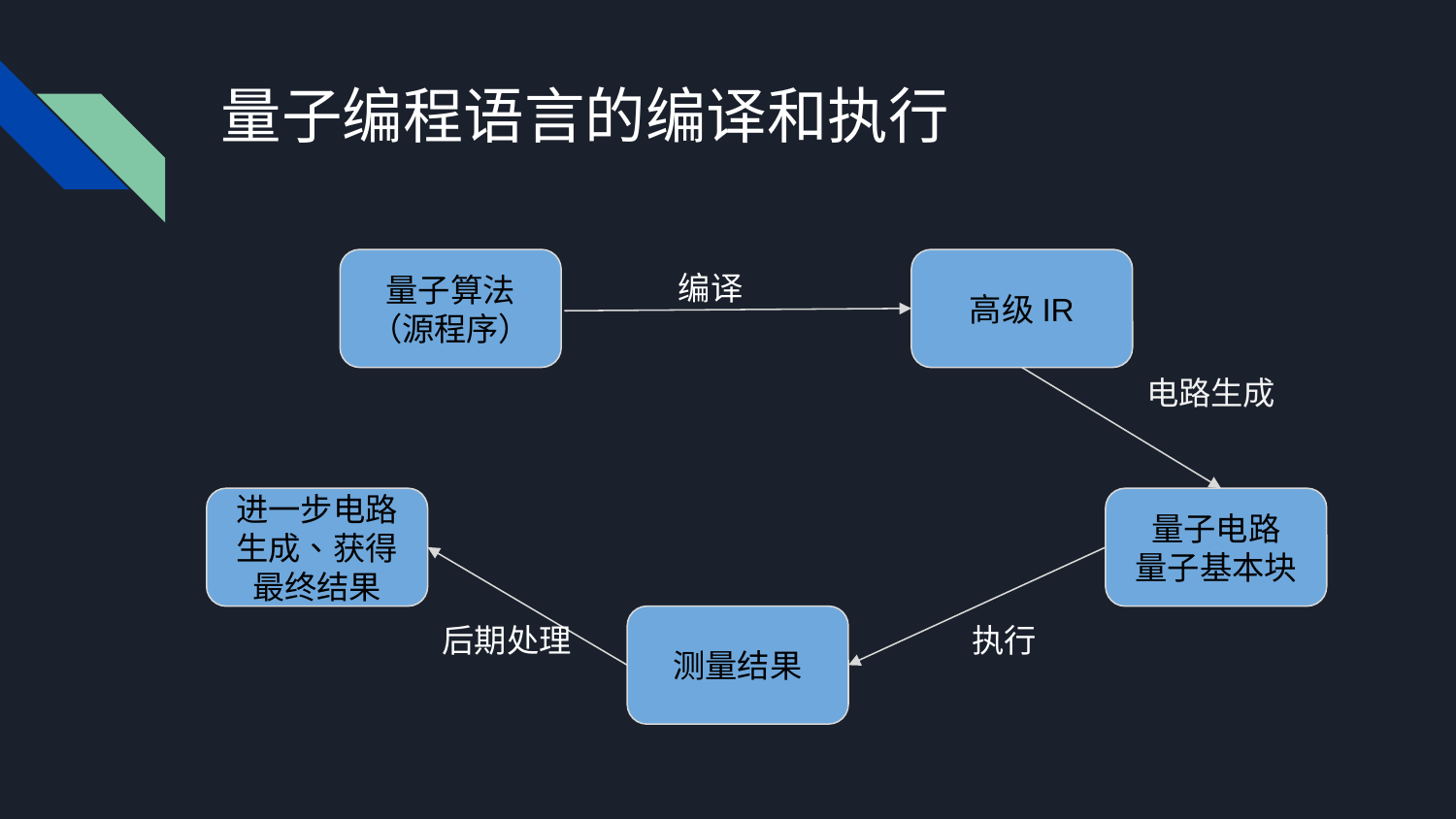

# 量子编程语言的编译和执行
量子算法
（源程序）
高级IR
编译
电路生成
进一步电路生成、获得最终结果
量子电路
量子基本块
后期处理
测量结果
执行